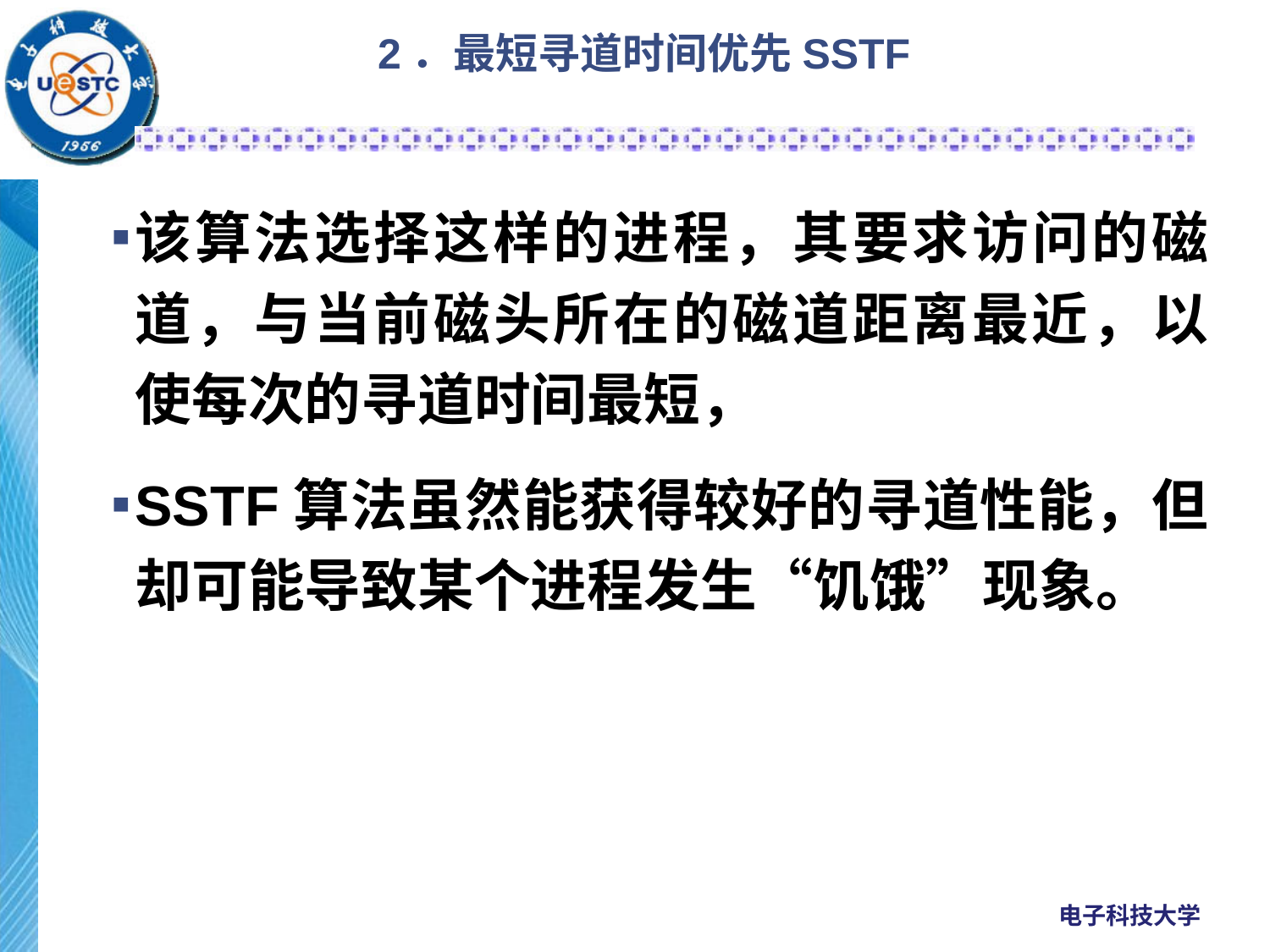

# 2．最短寻道时间优先SSTF
该算法选择这样的进程，其要求访问的磁道，与当前磁头所在的磁道距离最近，以使每次的寻道时间最短，
SSTF算法虽然能获得较好的寻道性能，但却可能导致某个进程发生“饥饿”现象。